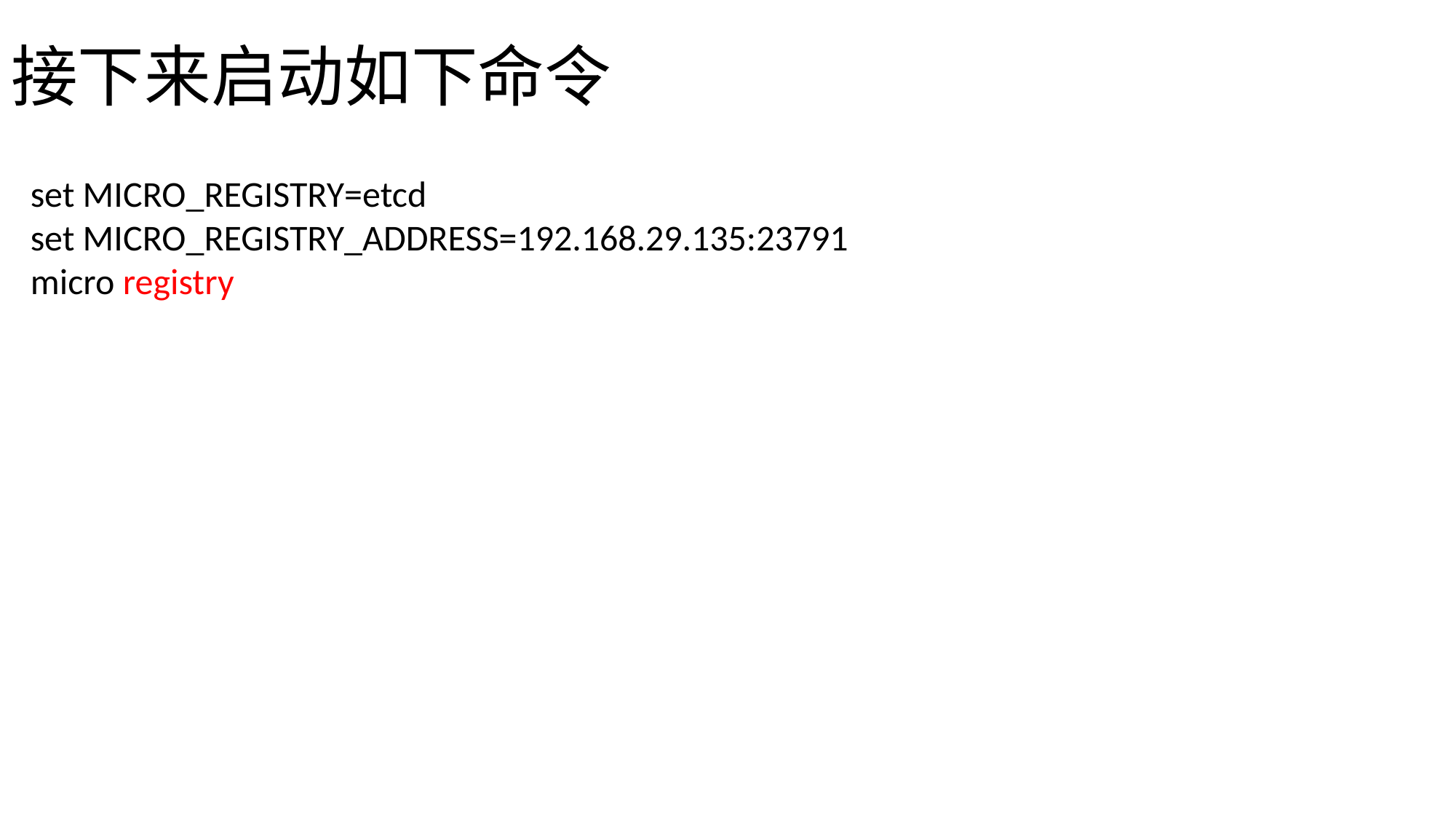

# 接下来启动如下命令
set MICRO_REGISTRY=etcd
set MICRO_REGISTRY_ADDRESS=192.168.29.135:23791
micro registry